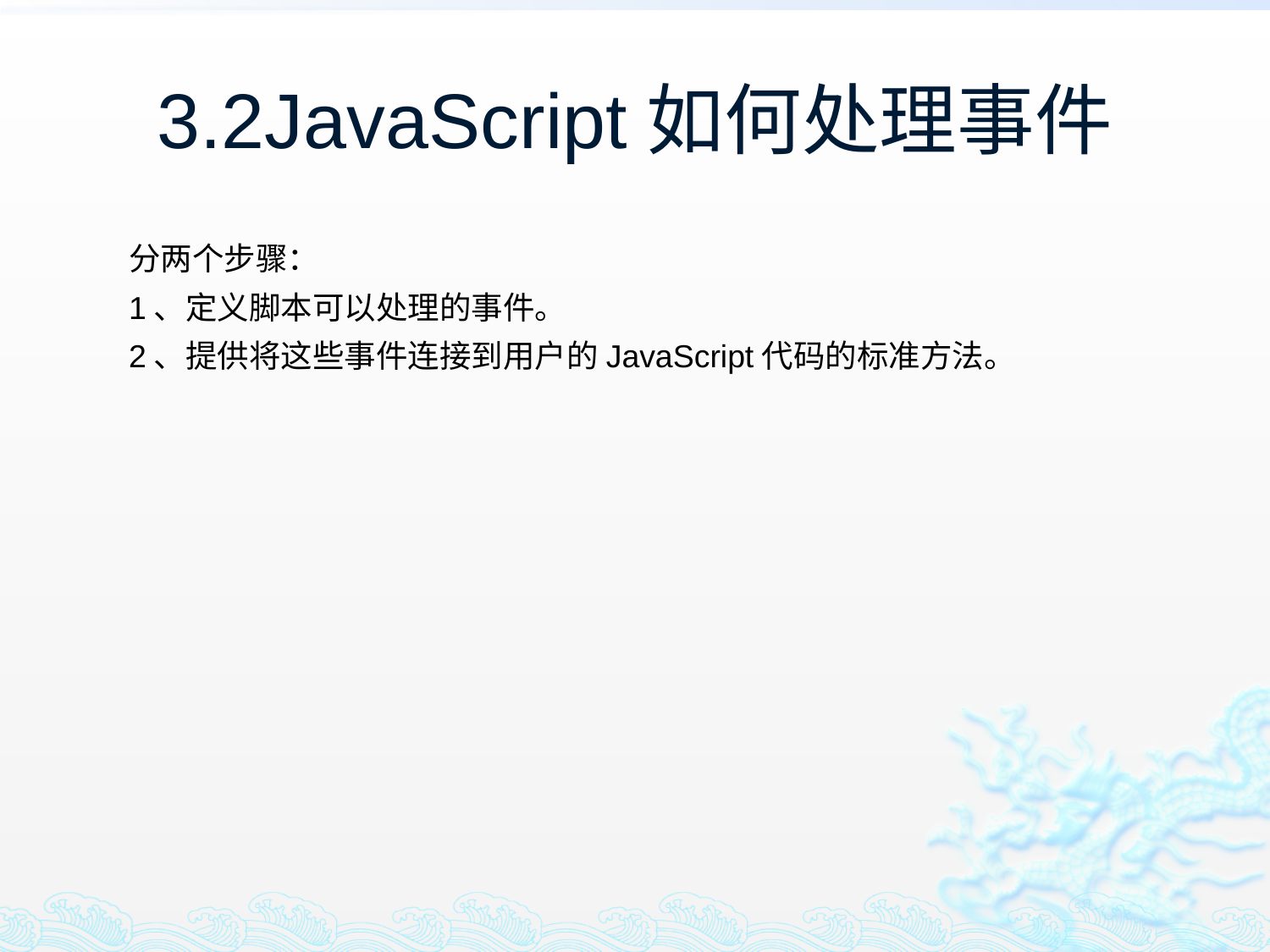

# 3.2JavaScript如何处理事件
分两个步骤：
1、定义脚本可以处理的事件。
2、提供将这些事件连接到用户的JavaScript代码的标准方法。